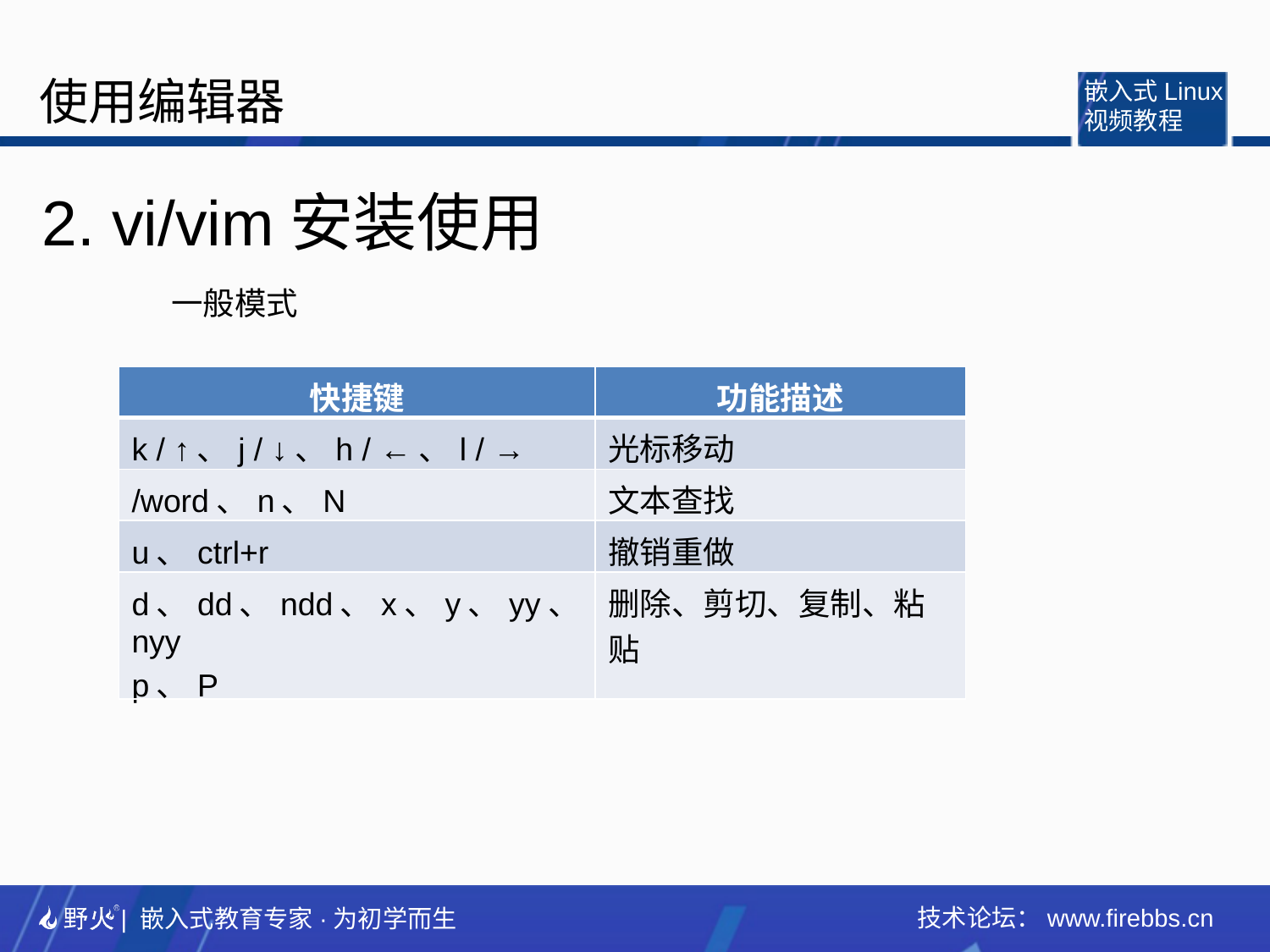

2. vi/vim安装使用
一般模式
| 快捷键 | 功能描述 |
| --- | --- |
| k / ↑、j / ↓、h / ←、l / → | 光标移动 |
| /word、n、N | 文本查找 |
| u、ctrl+r | 撤销重做 |
| d、dd、ndd、x、y、yy、nyy p、P | 删除、剪切、复制、粘贴 |